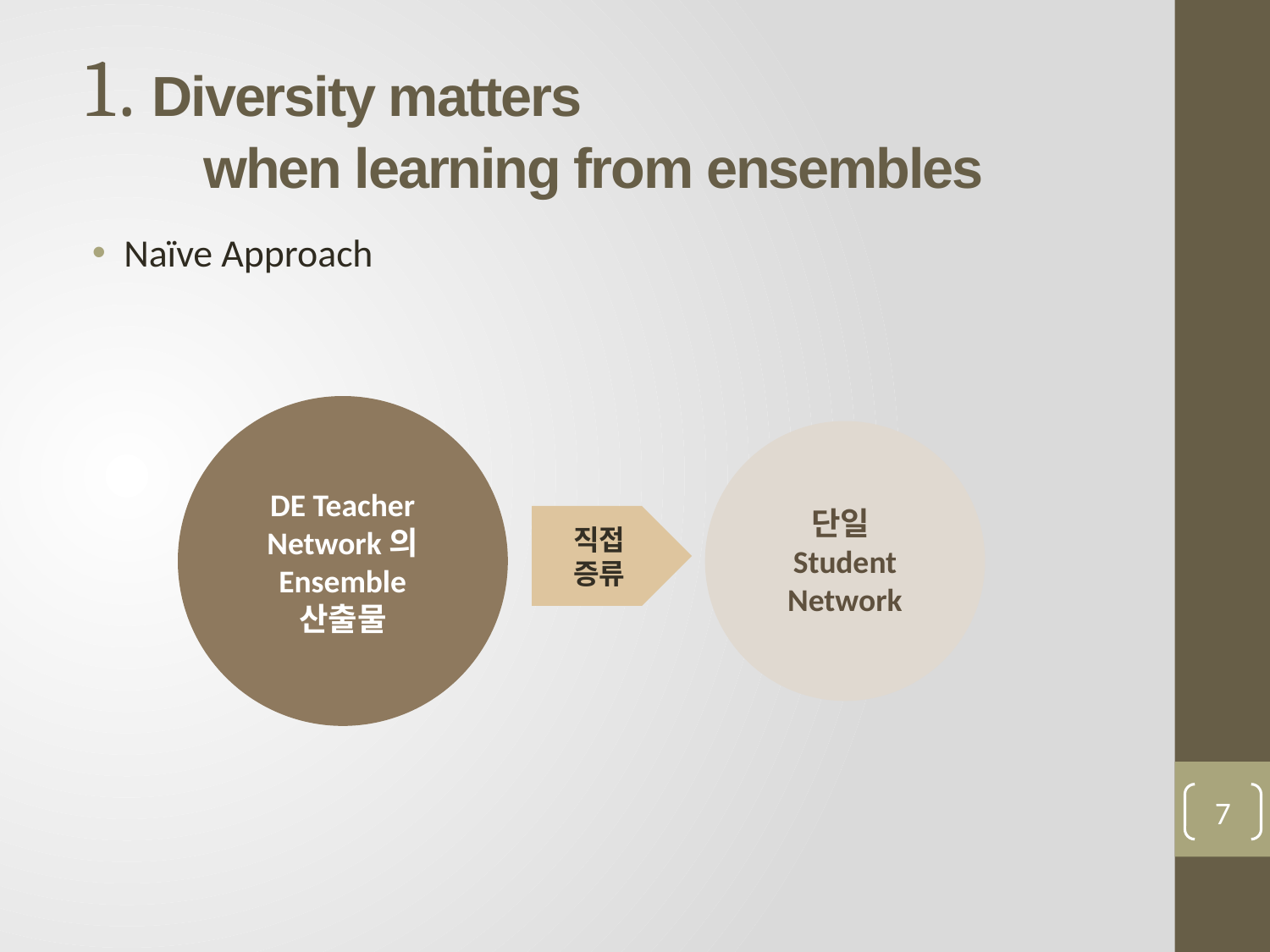

# 1. Diversity matters when learning from ensembles
Naïve Approach
DE Teacher
Network의
Ensemble
산출물
단일
Student
Network
직접
증류
7